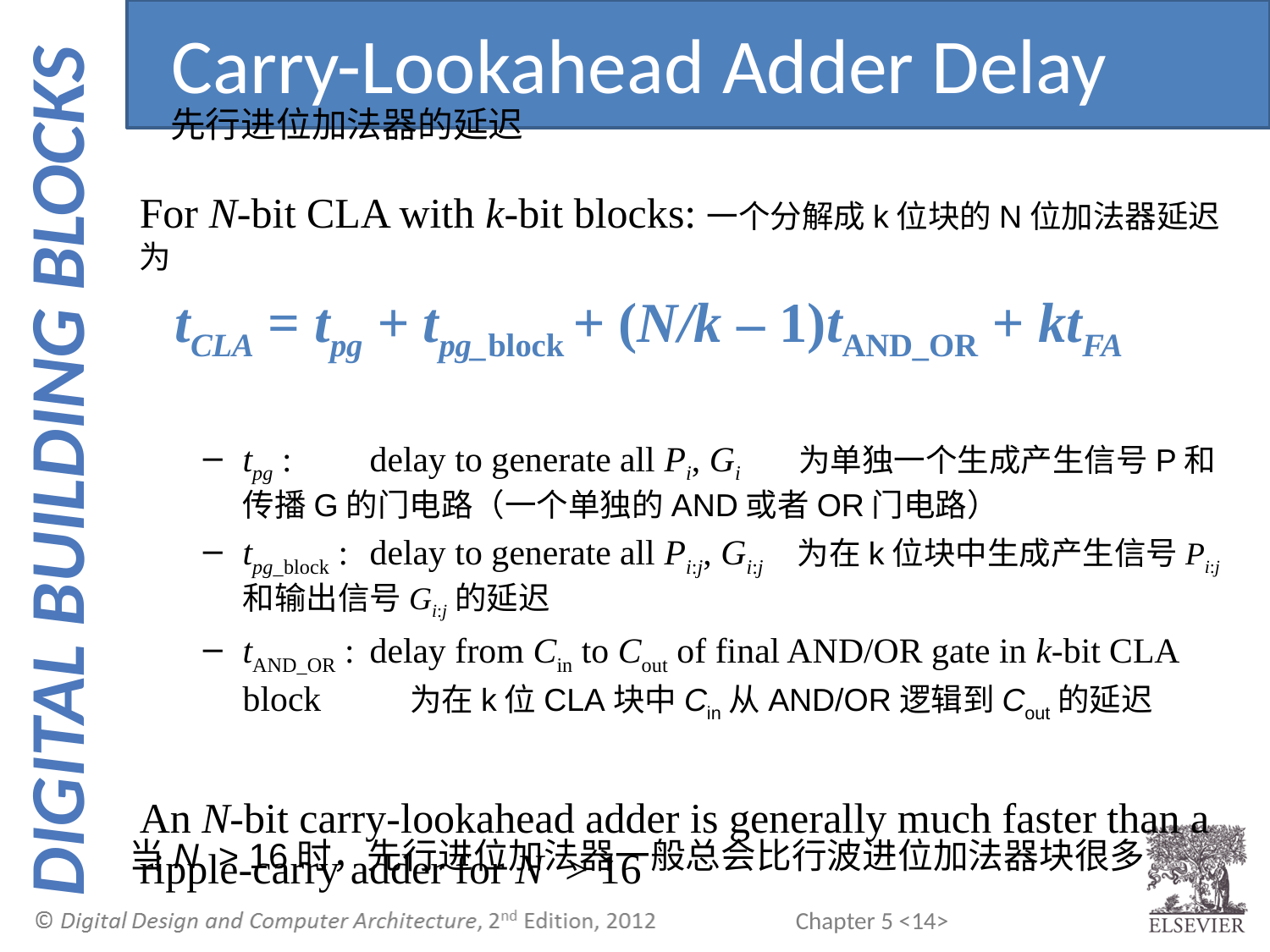

Carry-Lookahead Adder Delay
先行进位加法器的延迟
For N-bit CLA with k-bit blocks:一个分解成k位块的N位加法器延迟为
   tCLA = tpg + tpg_block + (N/k – 1)tAND_OR + ktFA

tpg : 	delay to generate all Pi, Gi      为单独一个生成产生信号P和传播G的门电路（一个单独的AND或者OR门电路）
tpg_block :	delay to generate all Pi:j, Gi:j     为在k位块中生成产生信号Pi:j和输出信号Gi:j的延迟
tAND_OR :	delay from Cin to Cout of final AND/OR gate in k-bit CLA block         为在k位CLA块中Cin从AND/OR逻辑到Cout的延迟

An N-bit carry-lookahead adder is generally much faster than a ripple-carry adder for N  > 16

当N  > 16时，先行进位加法器一般总会比行波进位加法器块很多